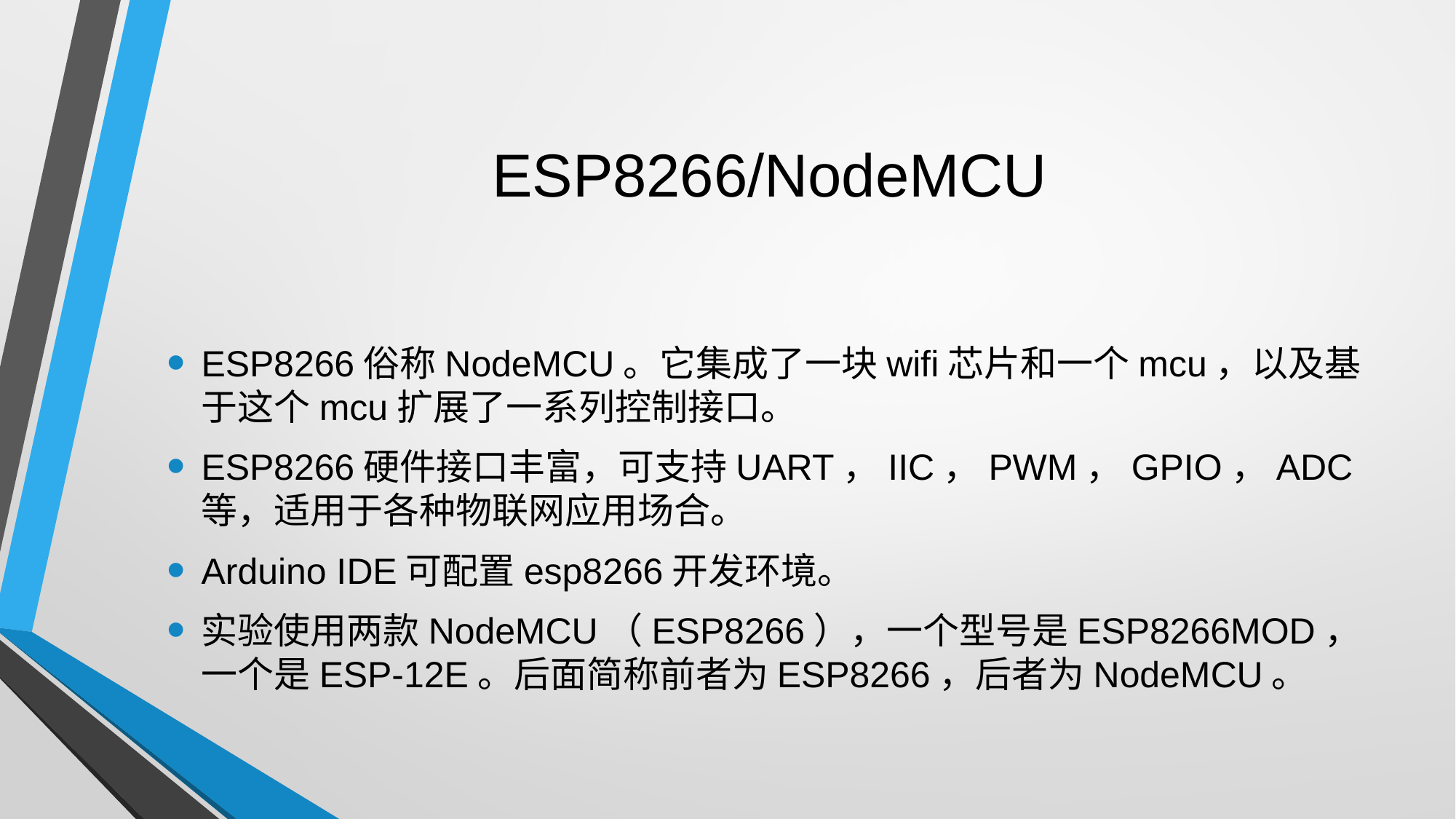

# ESP8266/NodeMCU
ESP8266俗称NodeMCU。它集成了一块wifi芯片和一个mcu，以及基于这个mcu扩展了一系列控制接口。
ESP8266硬件接口丰富，可支持UART，IIC，PWM，GPIO，ADC等，适用于各种物联网应用场合。
Arduino IDE可配置esp8266开发环境。
实验使用两款NodeMCU（ESP8266），一个型号是ESP8266MOD，一个是ESP-12E。后面简称前者为ESP8266，后者为NodeMCU。